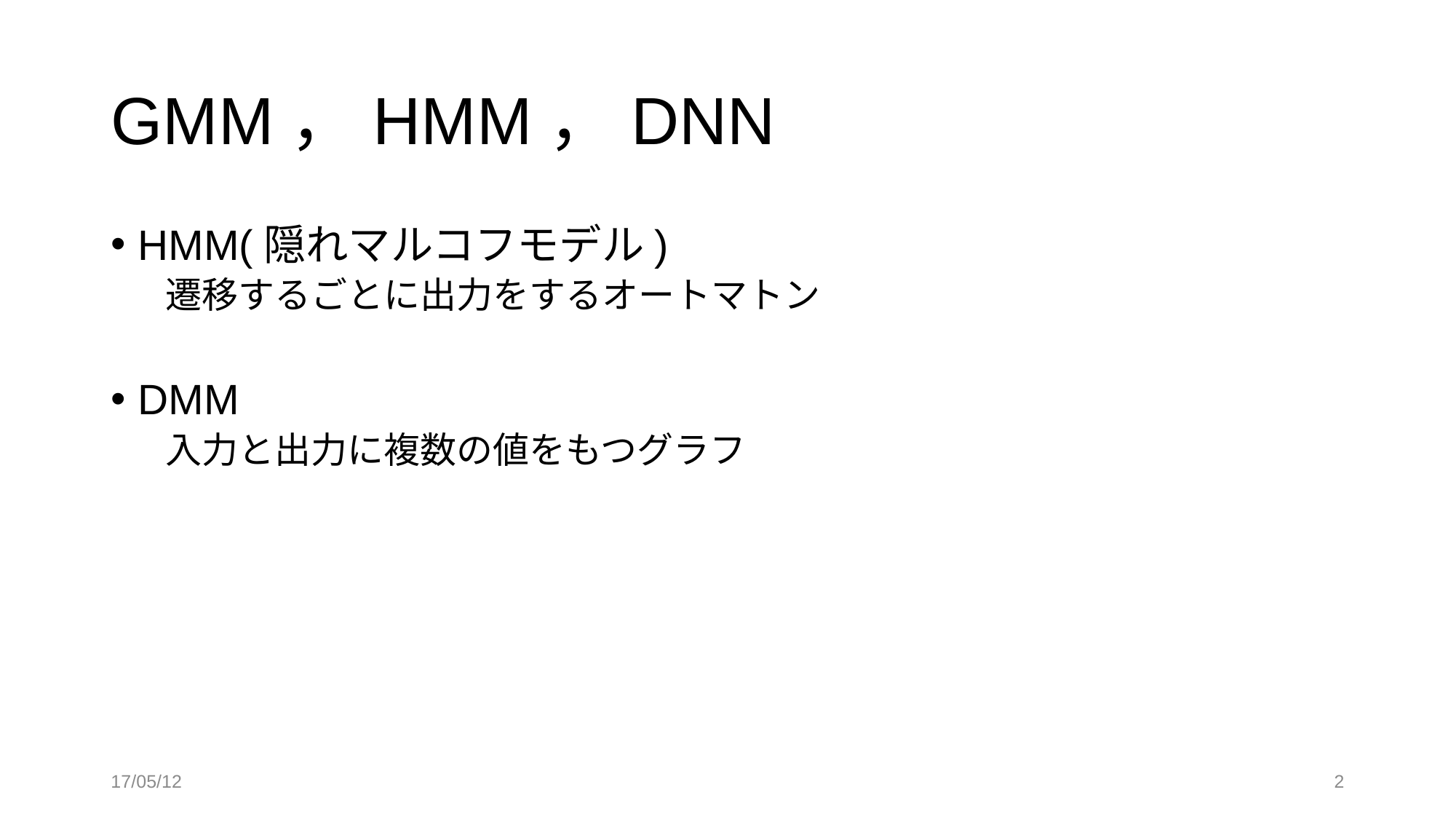

# GMM，HMM，DNN
HMM(隠れマルコフモデル)
遷移するごとに出力をするオートマトン

DMM
入力と出力に複数の値をもつグラフ

17/05/12
2